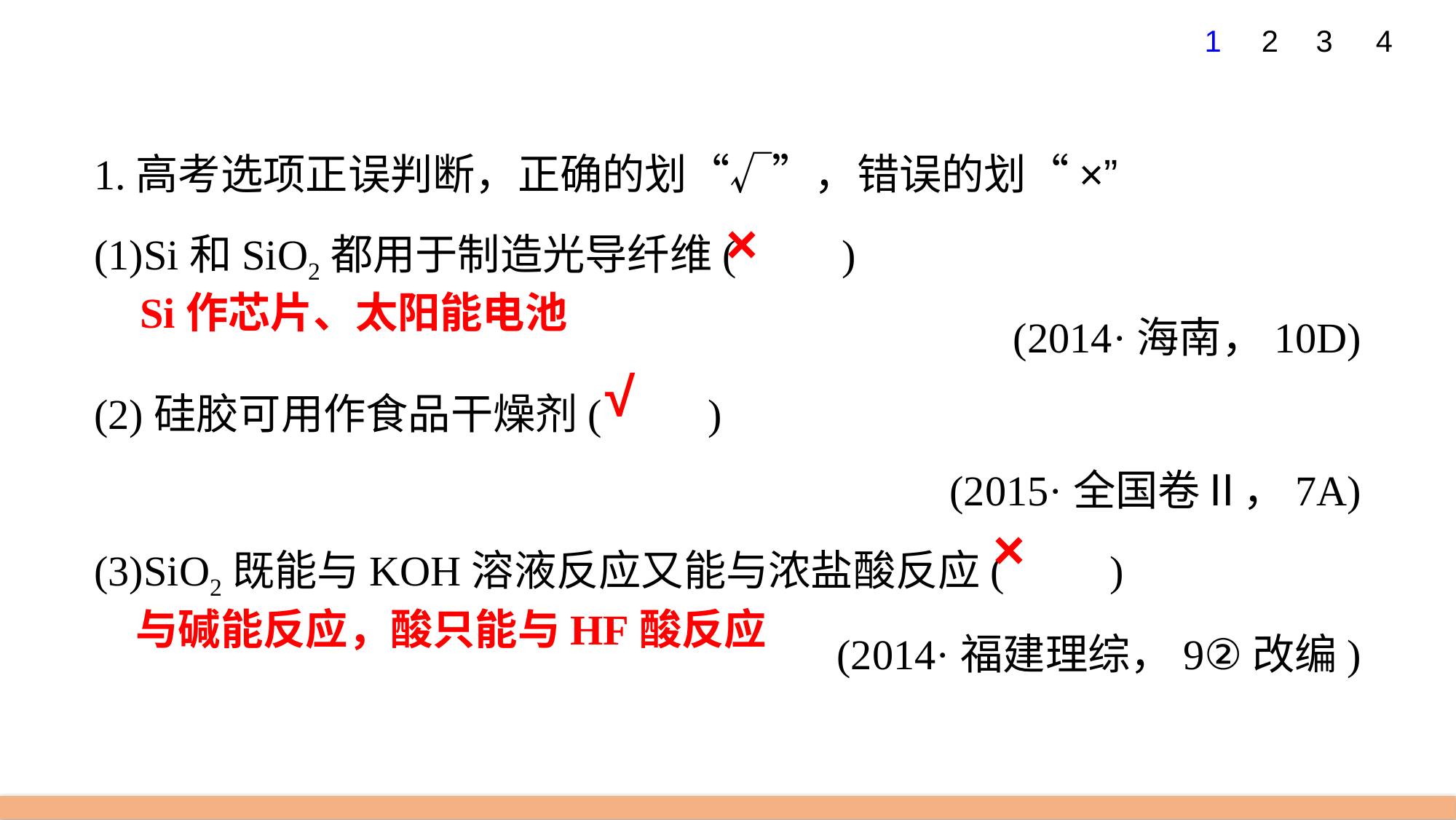

1
2
3
4
1.高考选项正误判断，正确的划“√”，错误的划“×”
(1)Si和SiO2都用于制造光导纤维(　　)
(2014·海南，10D)
(2)硅胶可用作食品干燥剂(　　)
(2015·全国卷Ⅱ，7A)
(3)SiO2既能与KOH溶液反应又能与浓盐酸反应(　　)
(2014·福建理综，9②改编)
×
Si作芯片、太阳能电池
√
×
与碱能反应，酸只能与HF酸反应